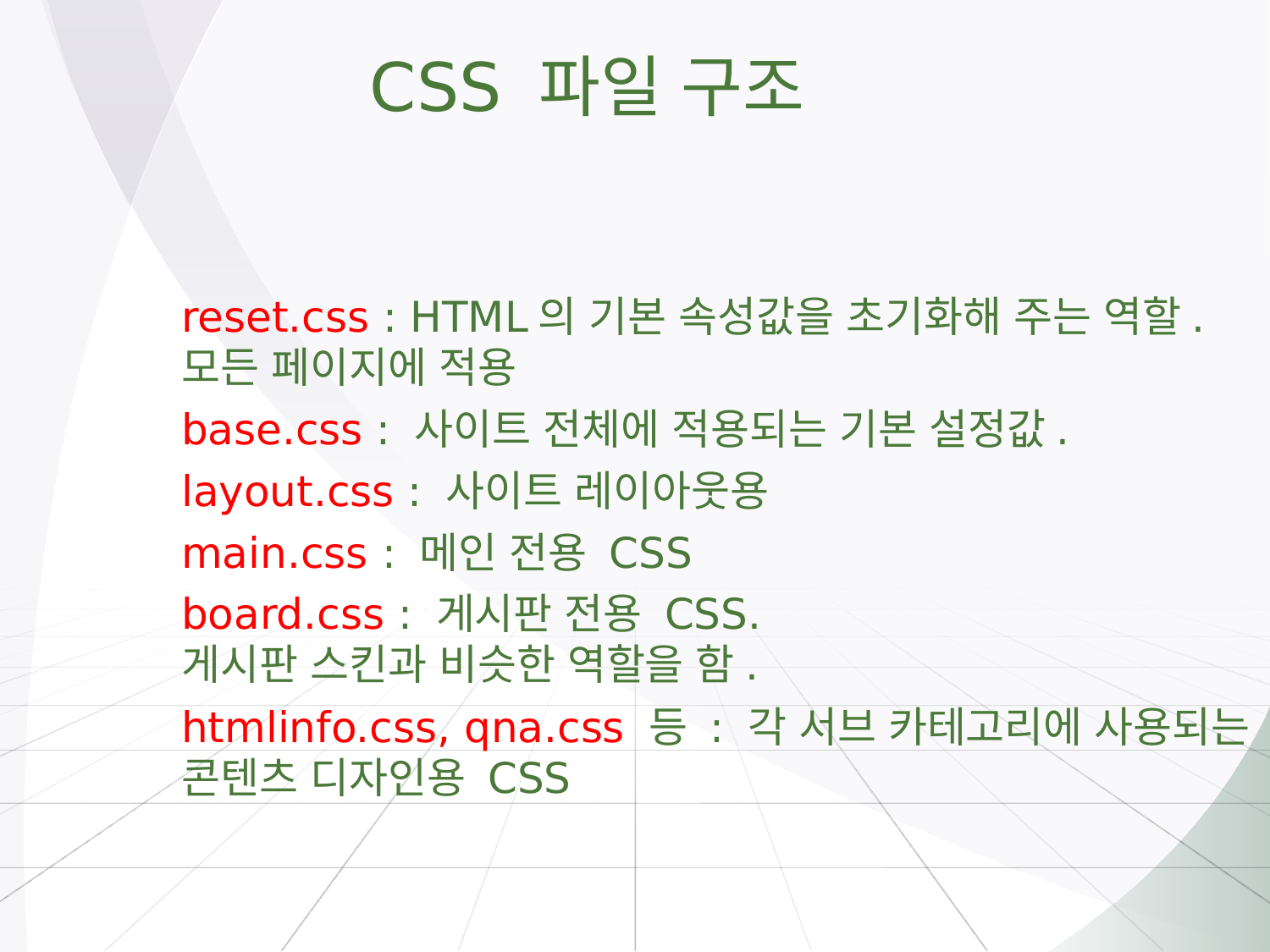

# CSS 파일 구조
reset.css : HTML의 기본 속성값을 초기화해 주는 역할. 모든 페이지에 적용
base.css : 사이트 전체에 적용되는 기본 설정값.
layout.css : 사이트 레이아웃용
main.css : 메인 전용 CSS
board.css : 게시판 전용 CSS.
게시판 스킨과 비슷한 역할을 함.
htmlinfo.css, qna.css 등 : 각 서브 카테고리에 사용되는 콘텐츠 디자인용 CSS